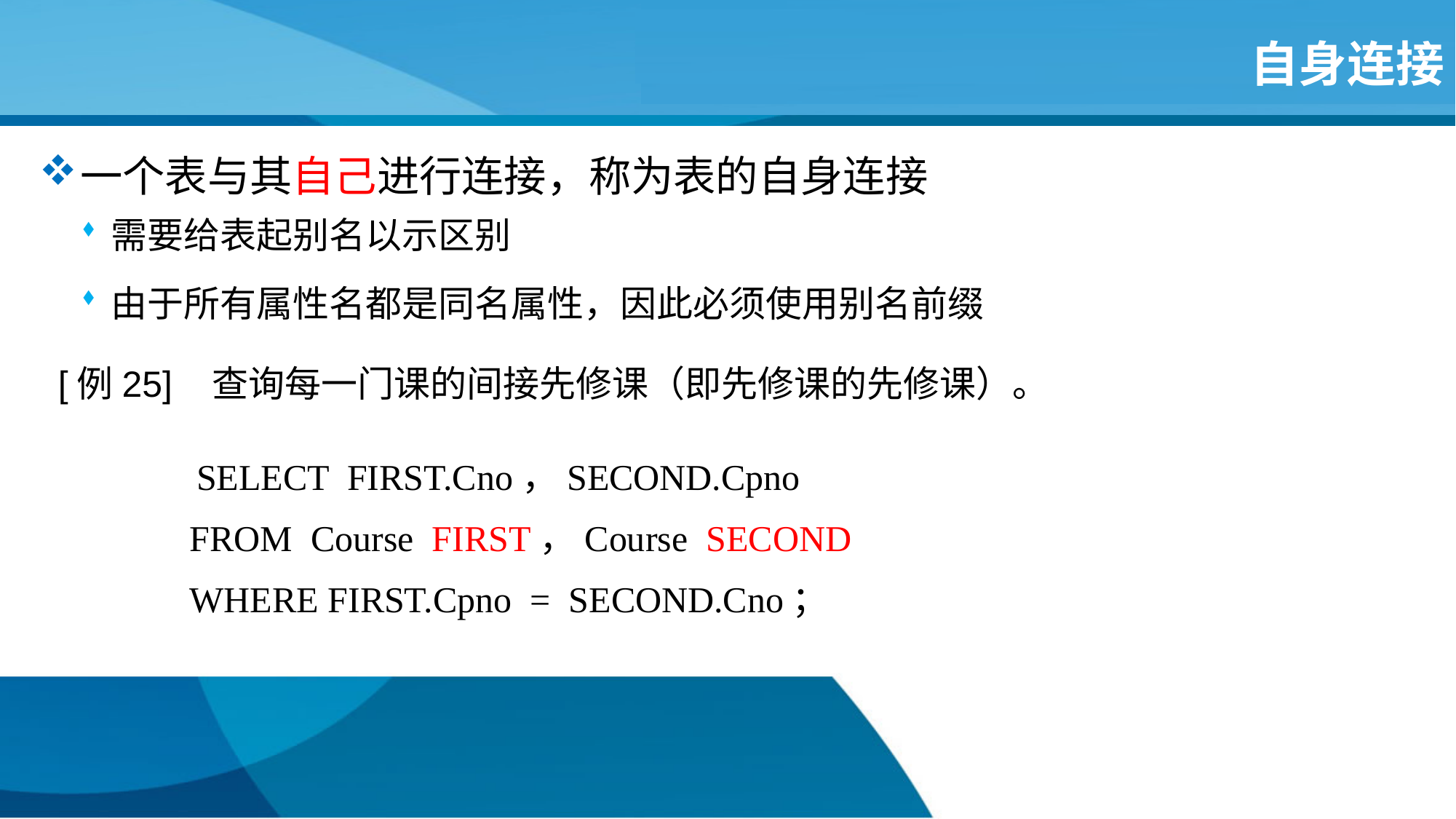

# 自身连接
一个表与其自己进行连接，称为表的自身连接
需要给表起别名以示区别
由于所有属性名都是同名属性，因此必须使用别名前缀

[例25]   查询每一门课的间接先修课（即先修课的先修课）。
 SELECT  FIRST.Cno，SECOND.Cpno
FROM  Course  FIRST，Course  SECOND
WHERE FIRST.Cpno  =  SECOND.Cno；